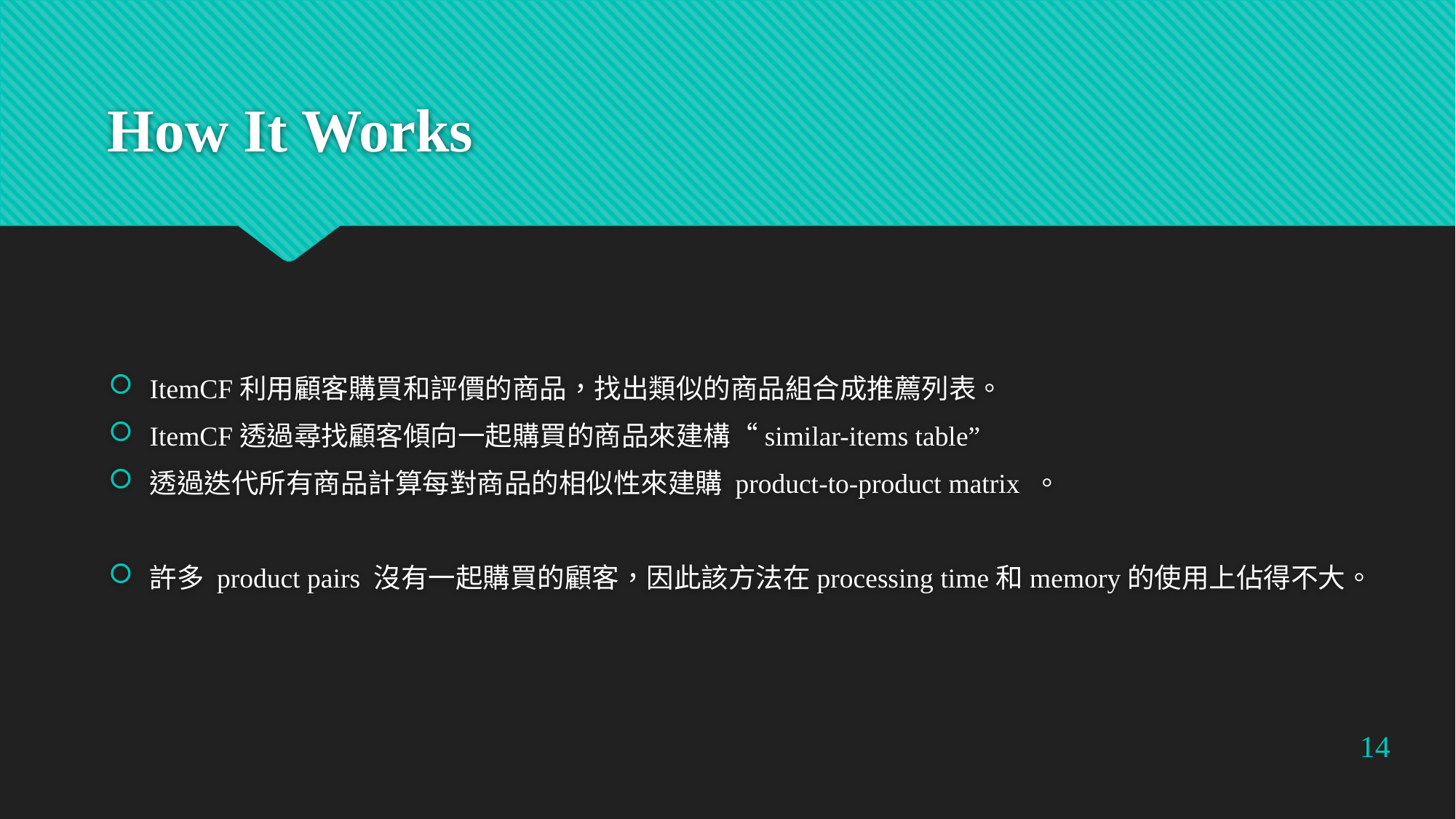

# How It Works
ItemCF利用顧客購買和評價的商品，找出類似的商品組合成推薦列表。
ItemCF透過尋找顧客傾向一起購買的商品來建構“similar-items table”
透過迭代所有商品計算每對商品的相似性來建購 product-to-product matrix 。

許多 product pairs 沒有一起購買的顧客，因此該方法在processing time和memory的使用上佔得不大。
14